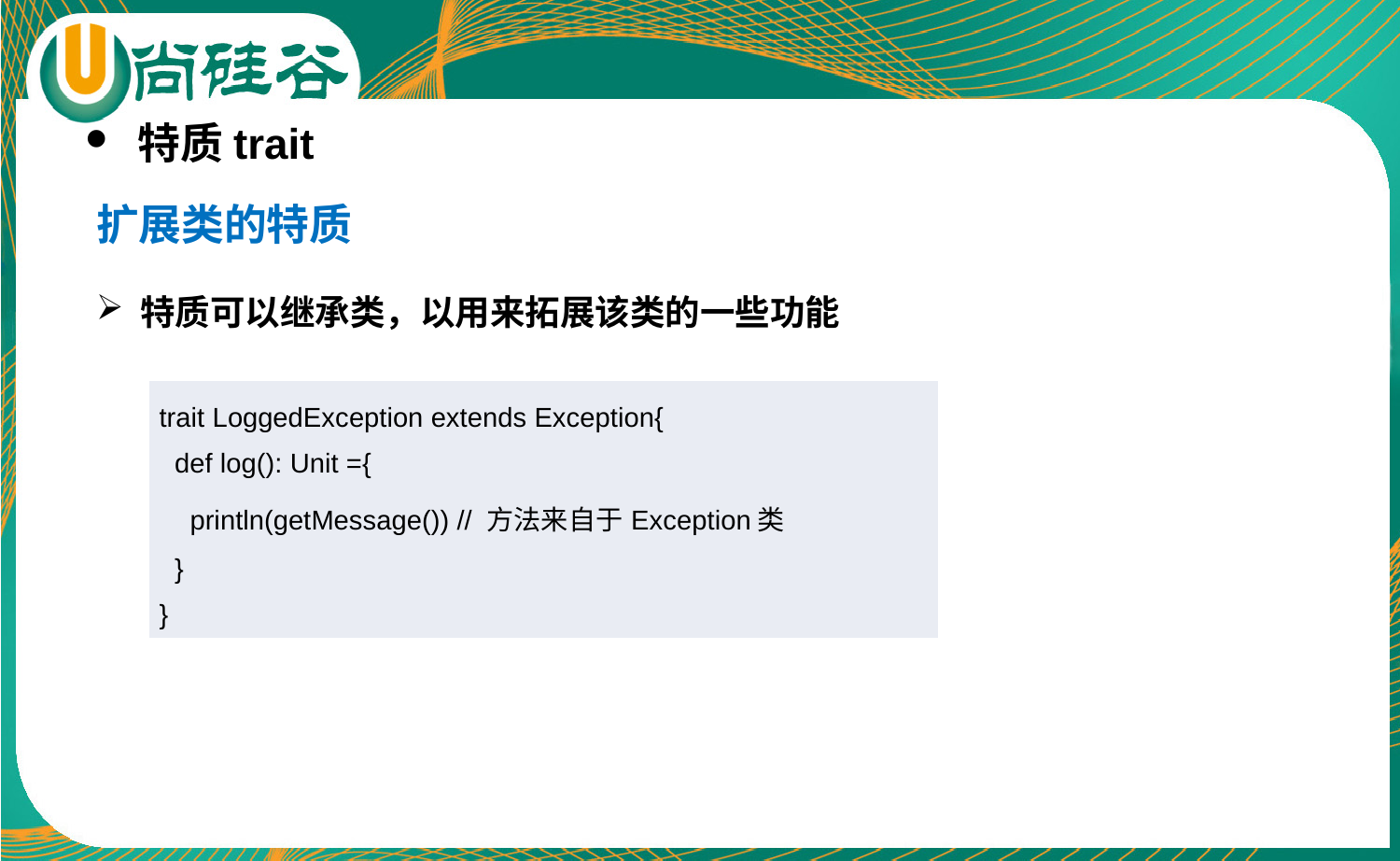

特质trait

扩展类的特质

特质可以继承类，以用来拓展该类的一些功能

| trait LoggedException extends Exception{ def log(): Unit ={ println(getMessage()) // 方法来自于Exception类 } } |
| --- |